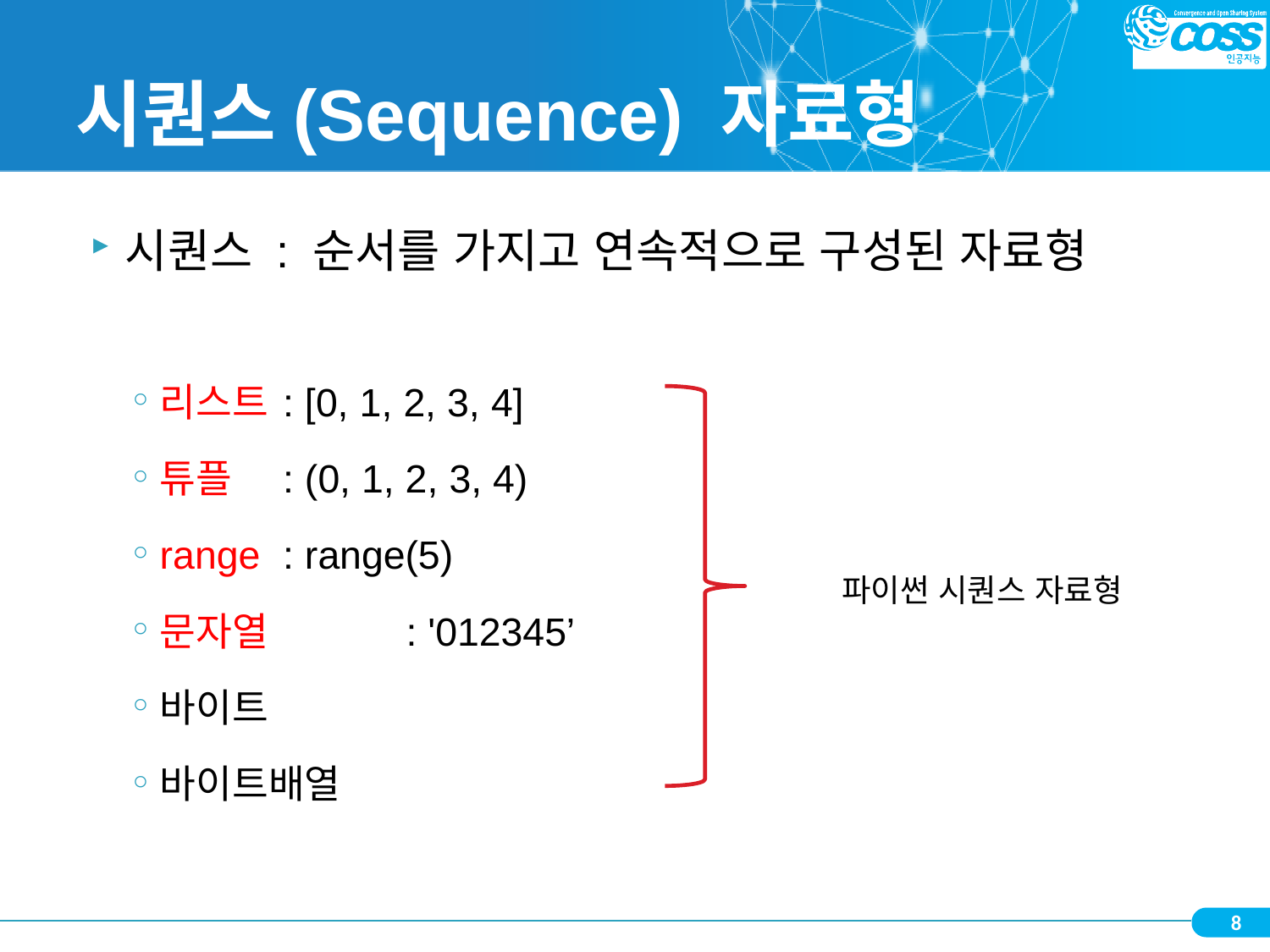

# 시퀀스(Sequence) 자료형
시퀀스 : 순서를 가지고 연속적으로 구성된 자료형

리스트	: [0, 1, 2, 3, 4]
튜플   	: (0, 1, 2, 3, 4)
range 	: range(5)
문자열  	: '012345’
바이트
바이트배열

파이썬 시퀀스 자료형